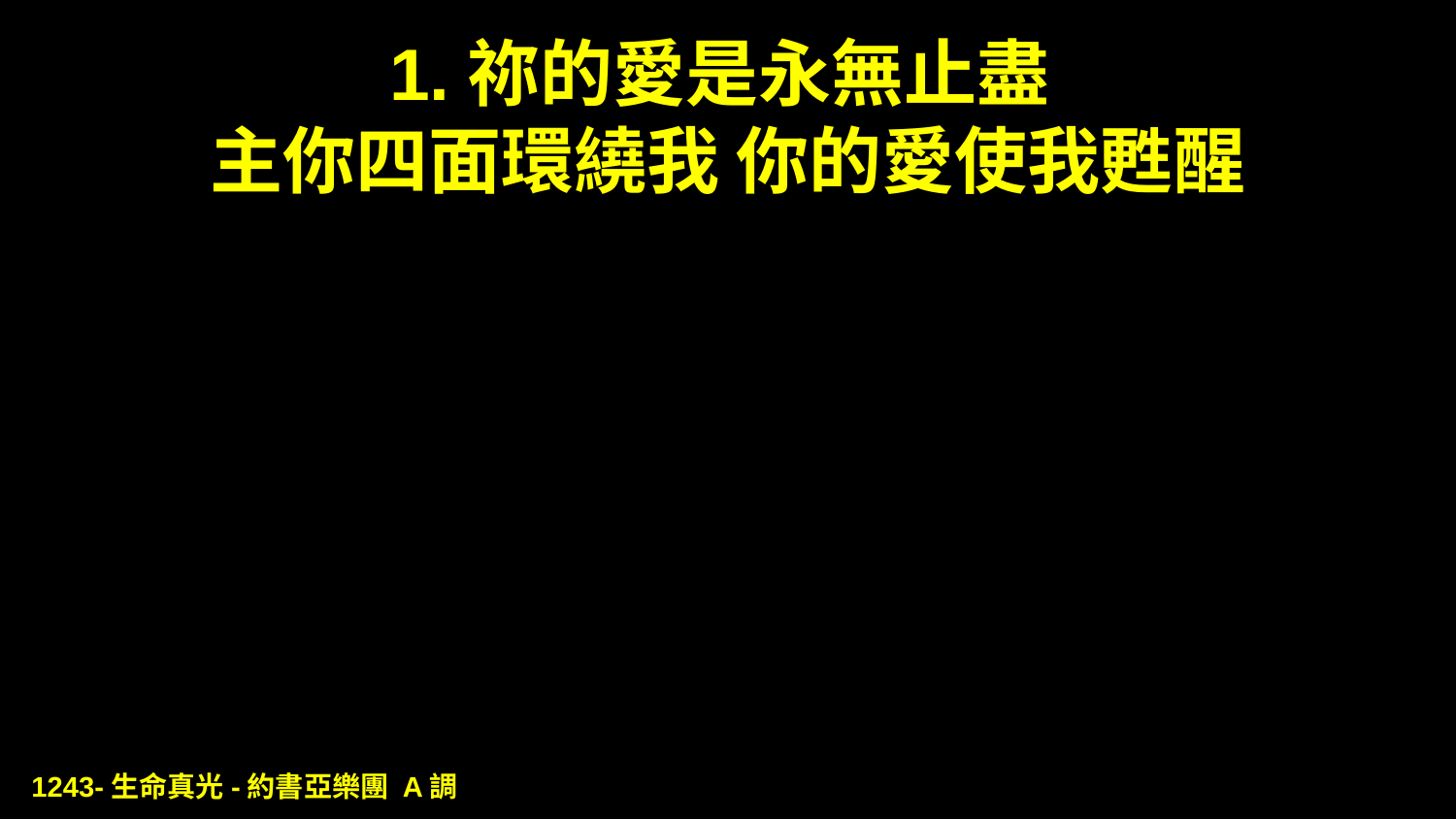

# 1.祢的愛是永無止盡 主你四面環繞我 你的愛使我甦醒
1243-生命真光-約書亞樂團 A調